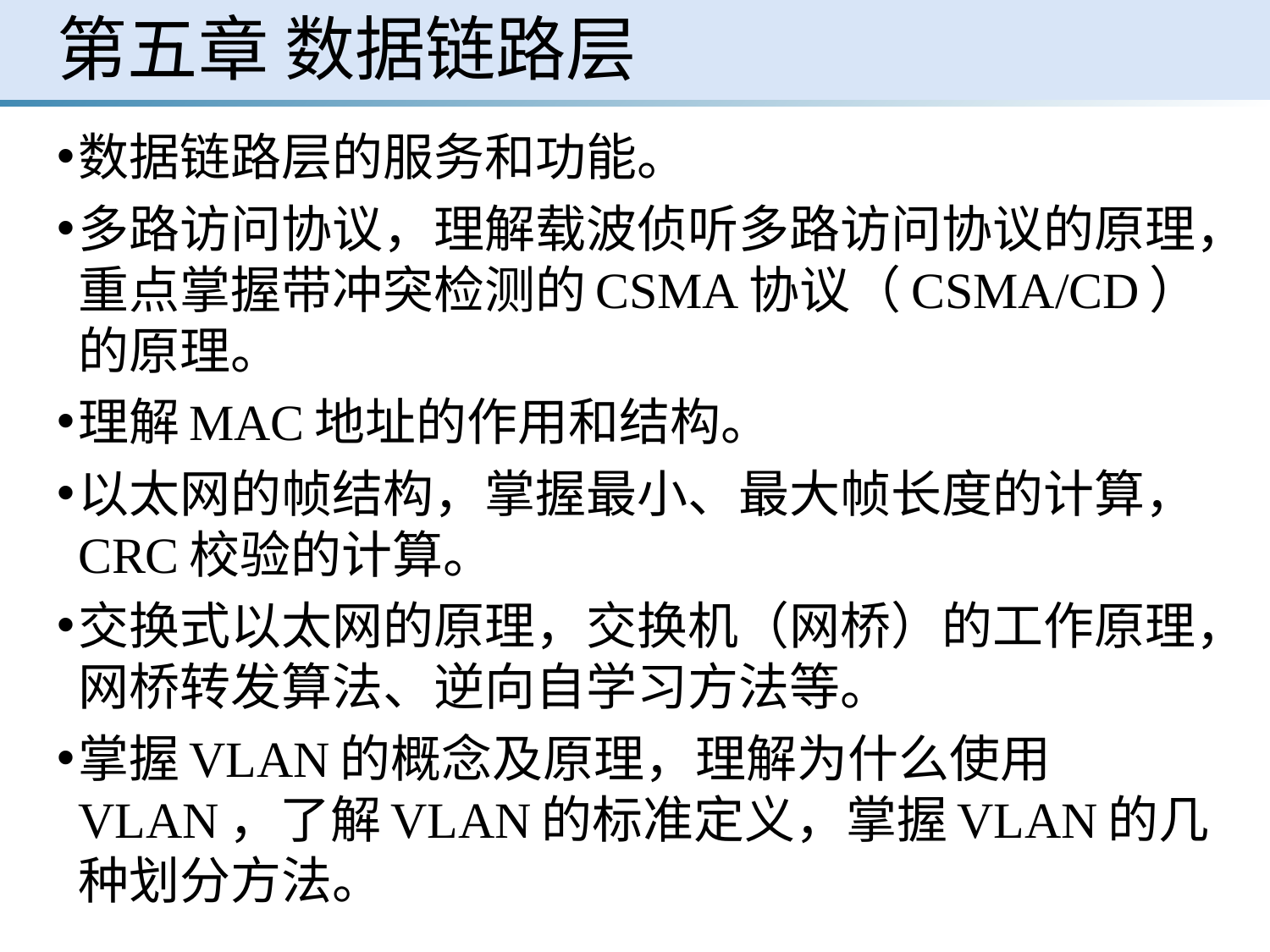

# 第五章 数据链路层
数据链路层的服务和功能。
多路访问协议，理解载波侦听多路访问协议的原理，重点掌握带冲突检测的CSMA协议（CSMA/CD）的原理。
理解MAC地址的作用和结构。
以太网的帧结构，掌握最小、最大帧长度的计算，CRC校验的计算。
交换式以太网的原理，交换机（网桥）的工作原理，网桥转发算法、逆向自学习方法等。
掌握VLAN的概念及原理，理解为什么使用VLAN，了解VLAN的标准定义，掌握VLAN的几种划分方法。